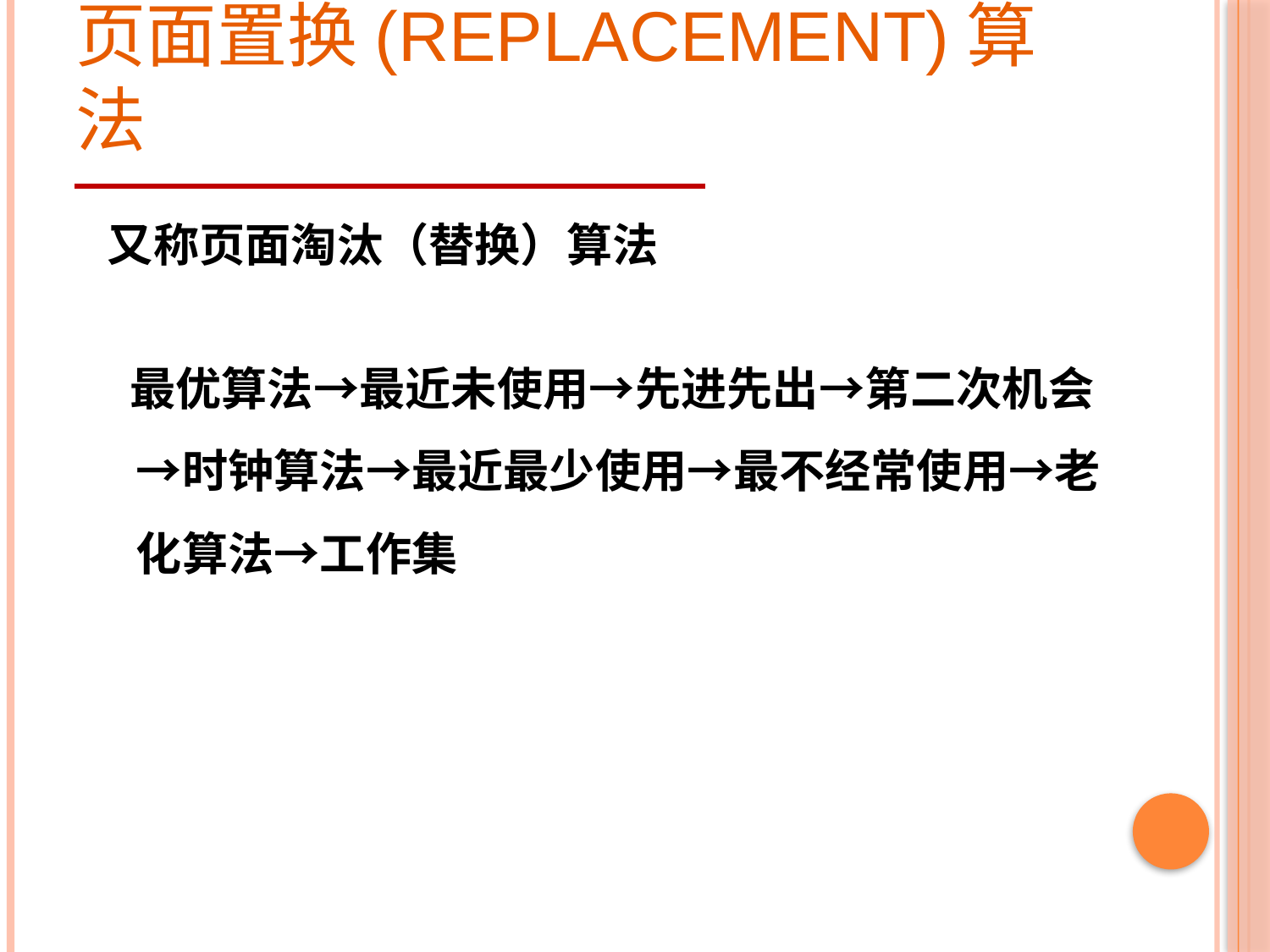

# 页面置换(replacement)算法
 又称页面淘汰（替换）算法

  最优算法→最近未使用→先进先出→第二次机会→时钟算法→最近最少使用→最不经常使用→老化算法→工作集